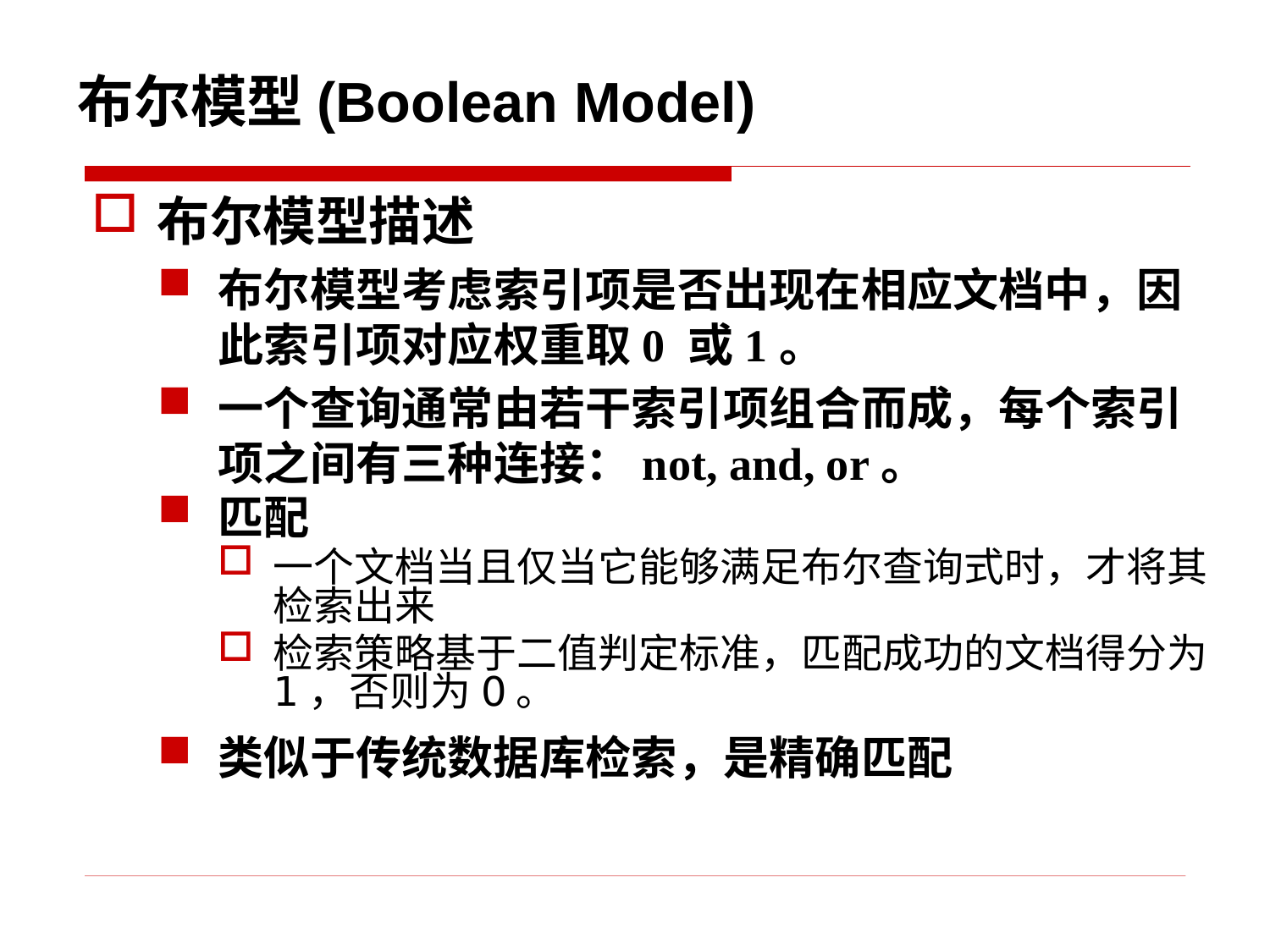

# 布尔模型(Boolean Model)
布尔模型描述
布尔模型考虑索引项是否出现在相应文档中，因此索引项对应权重取0 或1。
一个查询通常由若干索引项组合而成，每个索引项之间有三种连接：not, and, or。
匹配
一个文档当且仅当它能够满足布尔查询式时，才将其检索出来
检索策略基于二值判定标准，匹配成功的文档得分为1，否则为0。
类似于传统数据库检索，是精确匹配